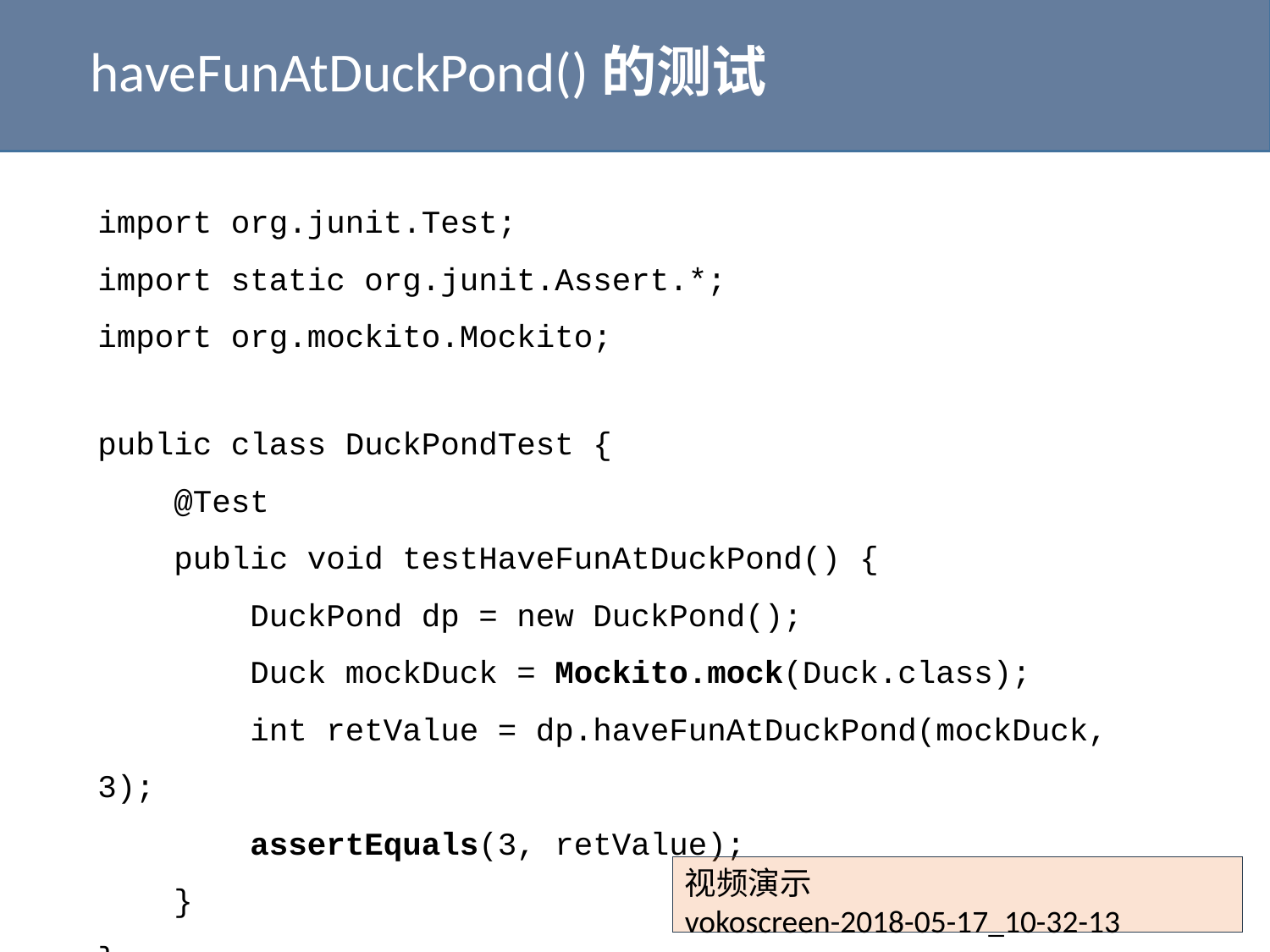

# haveFunAtDuckPond()的测试
import org.junit.Test;
import static org.junit.Assert.*;
import org.mockito.Mockito;

public class DuckPondTest {
    @Test
    public void testHaveFunAtDuckPond() {
        DuckPond dp = new DuckPond();
        Duck mockDuck = Mockito.mock(Duck.class);
        int retValue = dp.haveFunAtDuckPond(mockDuck, 3);
        assertEquals(3, retValue);
    }
}
视频演示
vokoscreen-2018-05-17_10-32-13